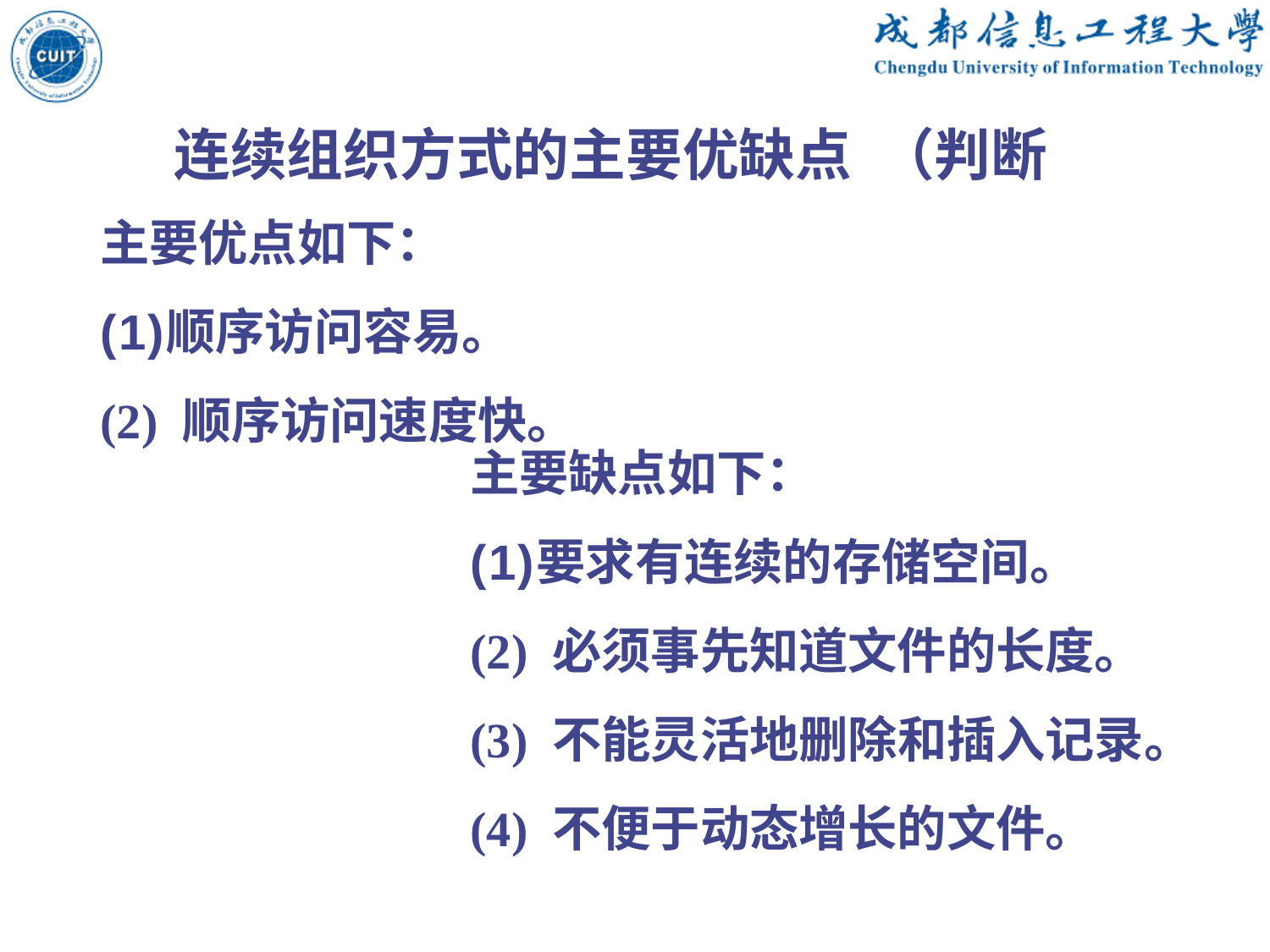

连续组织方式的主要优缺点  （判断
主要优点如下：
顺序访问容易。
(2) 顺序访问速度快。
主要缺点如下：
要求有连续的存储空间。
(2) 必须事先知道文件的长度。
(3) 不能灵活地删除和插入记录。
(4) 不便于动态增长的文件。